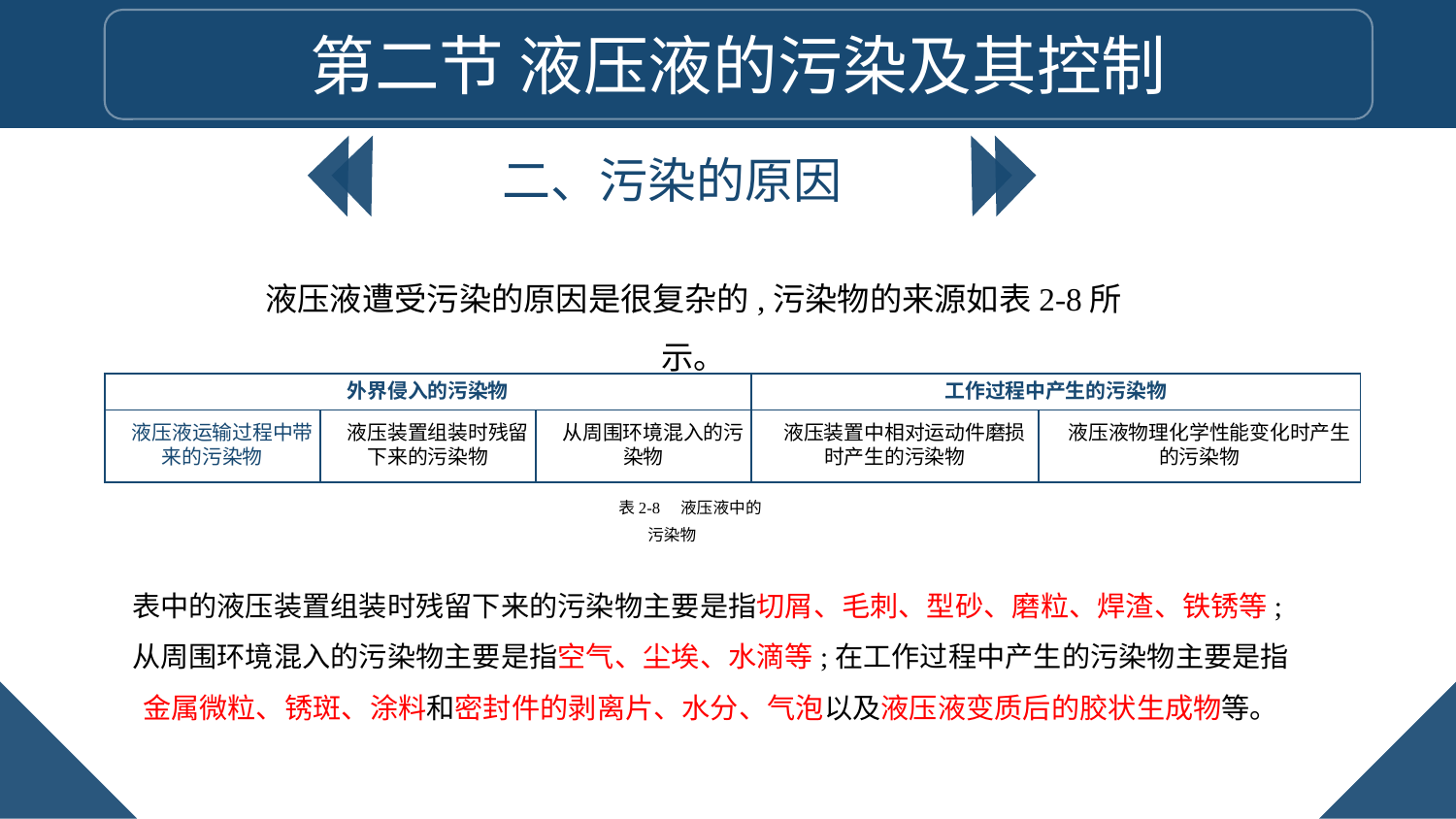

第二节 液压液的污染及其控制
二、污染的原因

液压液遭受污染的原因是很复杂的,污染物的来源如表2-8所示。
| 外界侵入的污染物 |  |  | 工作过程中产生的污染物 |  |
| --- | --- | --- | --- | --- |
| 液压液运输过程中带来的污染物 | 液压装置组装时残留下来的污染物 | 从周围环境混入的污染物 | 液压装置中相对运动件磨损时产生的污染物 | 液压液物理化学性能变化时产生的污染物 |
表2-8　液压液中的污染物
表中的液压装置组装时残留下来的污染物主要是指切屑、毛刺、型砂、磨粒、焊渣、铁锈等;从周围环境混入的污染物主要是指空气、尘埃、水滴等;在工作过程中产生的污染物主要是指金属微粒、锈斑、涂料和密封件的剥离片、水分、气泡以及液压液变质后的胶状生成物等。